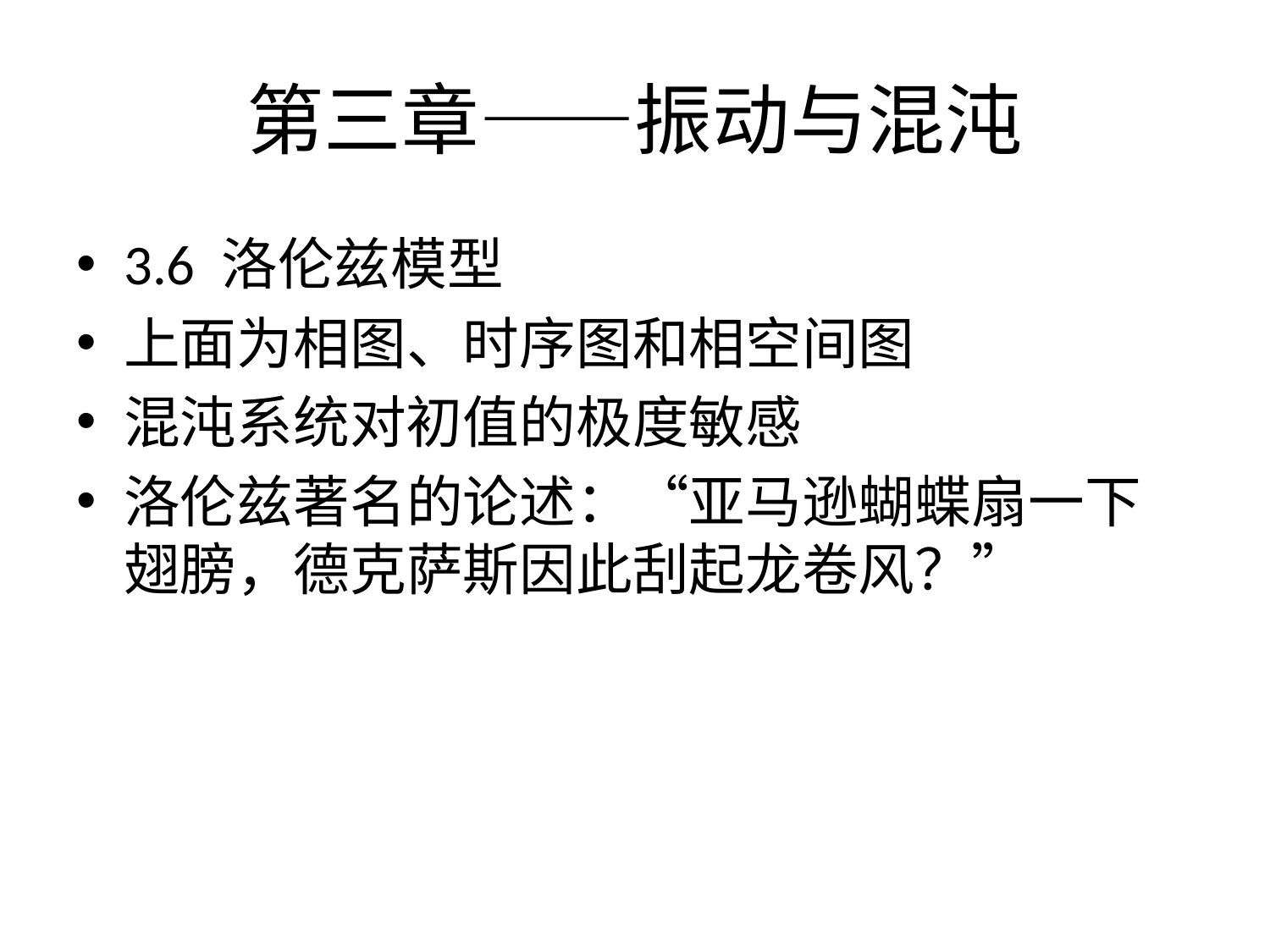

# 第三章——振动与混沌
3.6 洛伦兹模型
上面为相图、时序图和相空间图
混沌系统对初值的极度敏感
洛伦兹著名的论述：“亚马逊蝴蝶扇一下翅膀，德克萨斯因此刮起龙卷风？”